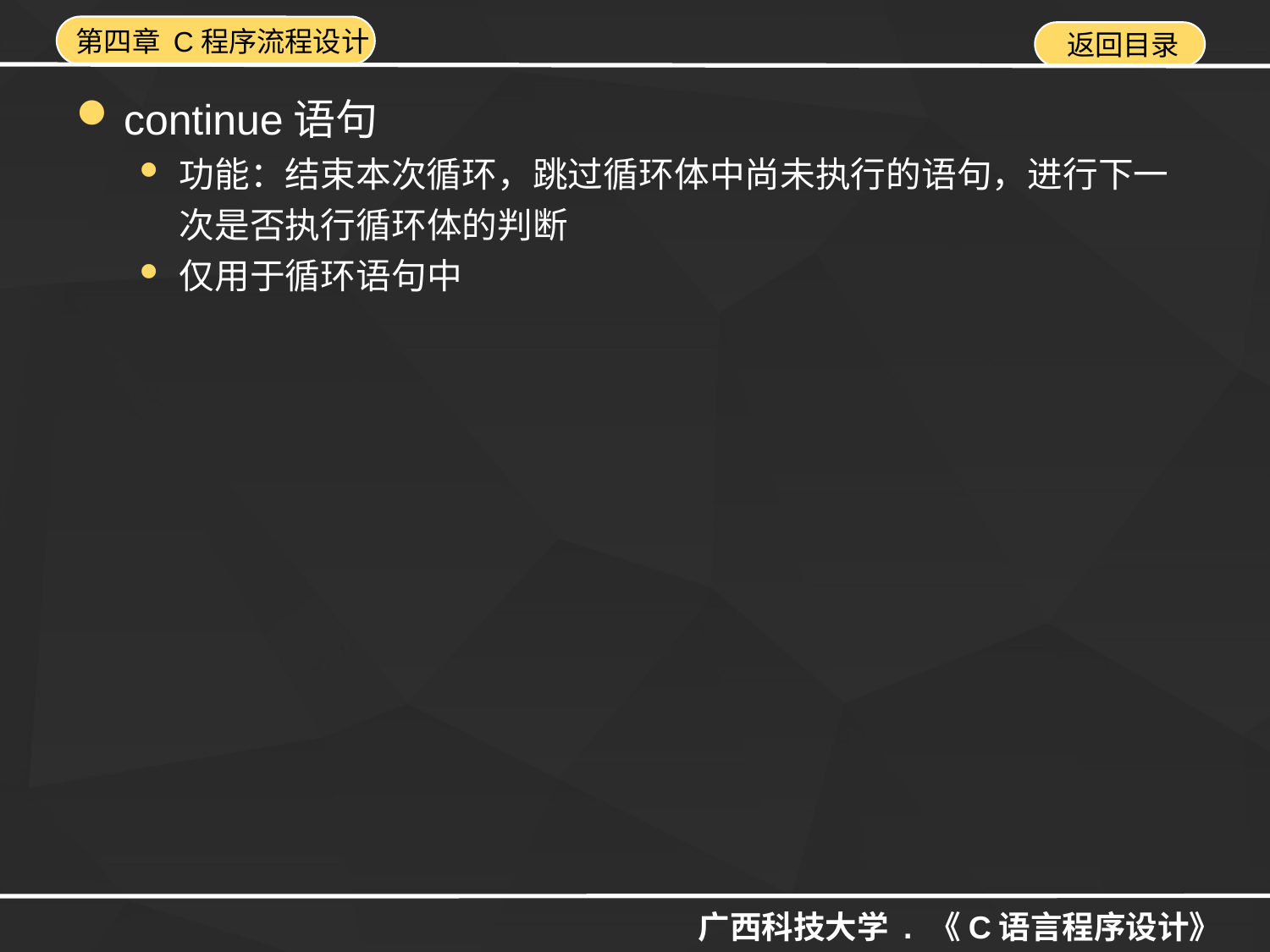

continue语句
功能：结束本次循环，跳过循环体中尚未执行的语句，进行下一次是否执行循环体的判断
仅用于循环语句中